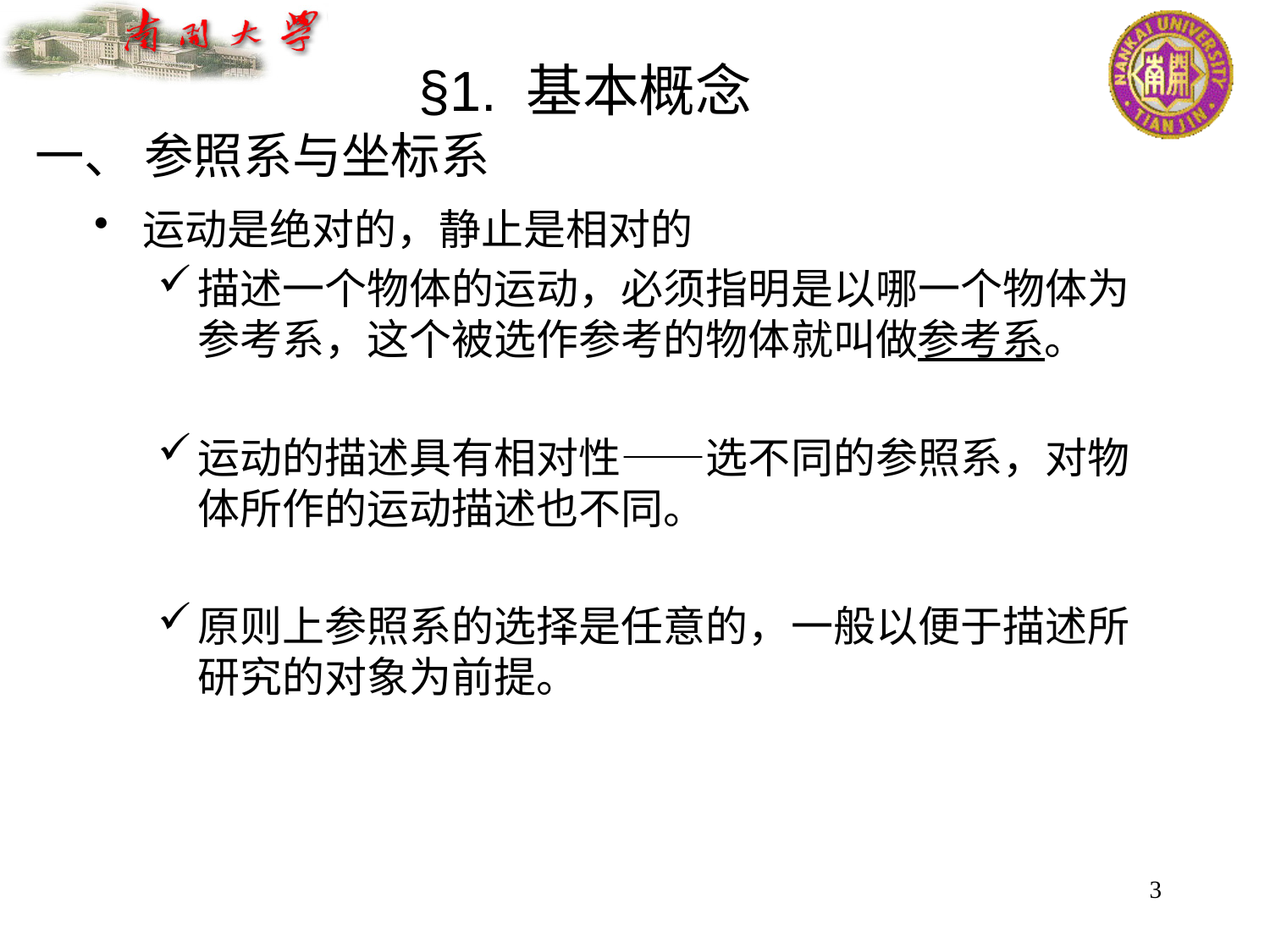

§1. 基本概念
一、 参照系与坐标系
运动是绝对的，静止是相对的
描述一个物体的运动，必须指明是以哪一个物体为参考系，这个被选作参考的物体就叫做参考系。

运动的描述具有相对性——选不同的参照系，对物体所作的运动描述也不同。

原则上参照系的选择是任意的，一般以便于描述所研究的对象为前提。
3